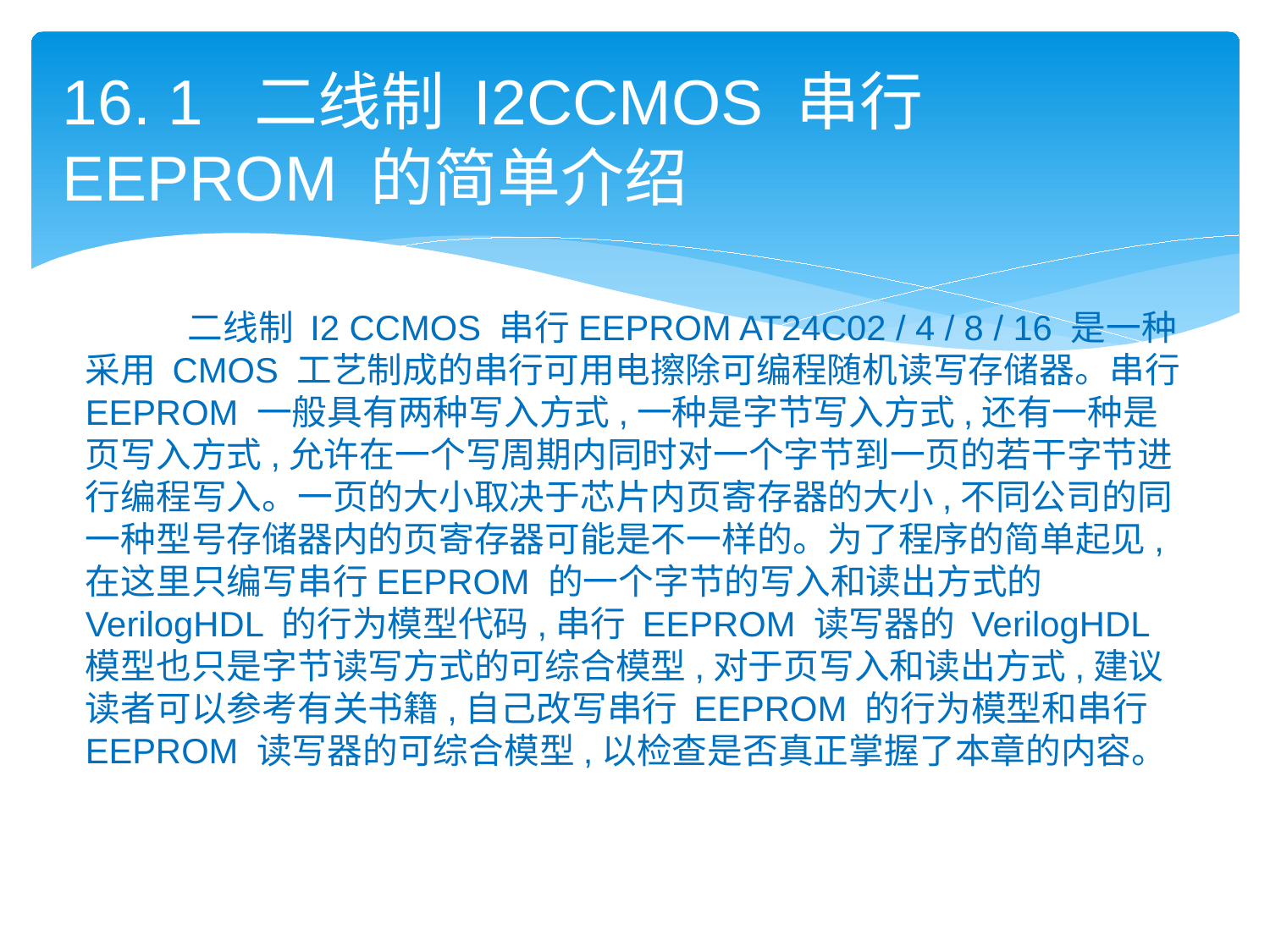

# 16. 1  二线制 I2CCMOS 串行EEPROM 的简单介绍
            二线制 I2 CCMOS 串行EEPROM AT24C02 / 4 / 8 / 16 是一种采用 CMOS 工艺制成的串行可用电擦除可编程随机读写存储器。串行 EEPROM 一般具有两种写入方式,一种是字节写入方式,还有一种是页写入方式,允许在一个写周期内同时对一个字节到一页的若干字节进行编程写入。一页的大小取决于芯片内页寄存器的大小,不同公司的同一种型号存储器内的页寄存器可能是不一样的。为了程序的简单起见,在这里只编写串行EEPROM 的一个字节的写入和读出方式的 VerilogHDL 的行为模型代码,串行 EEPROM 读写器的 VerilogHDL模型也只是字节读写方式的可综合模型,对于页写入和读出方式,建议读者可以参考有关书籍,自己改写串行 EEPROM 的行为模型和串行 EEPROM 读写器的可综合模型,以检查是否真正掌握了本章的内容。